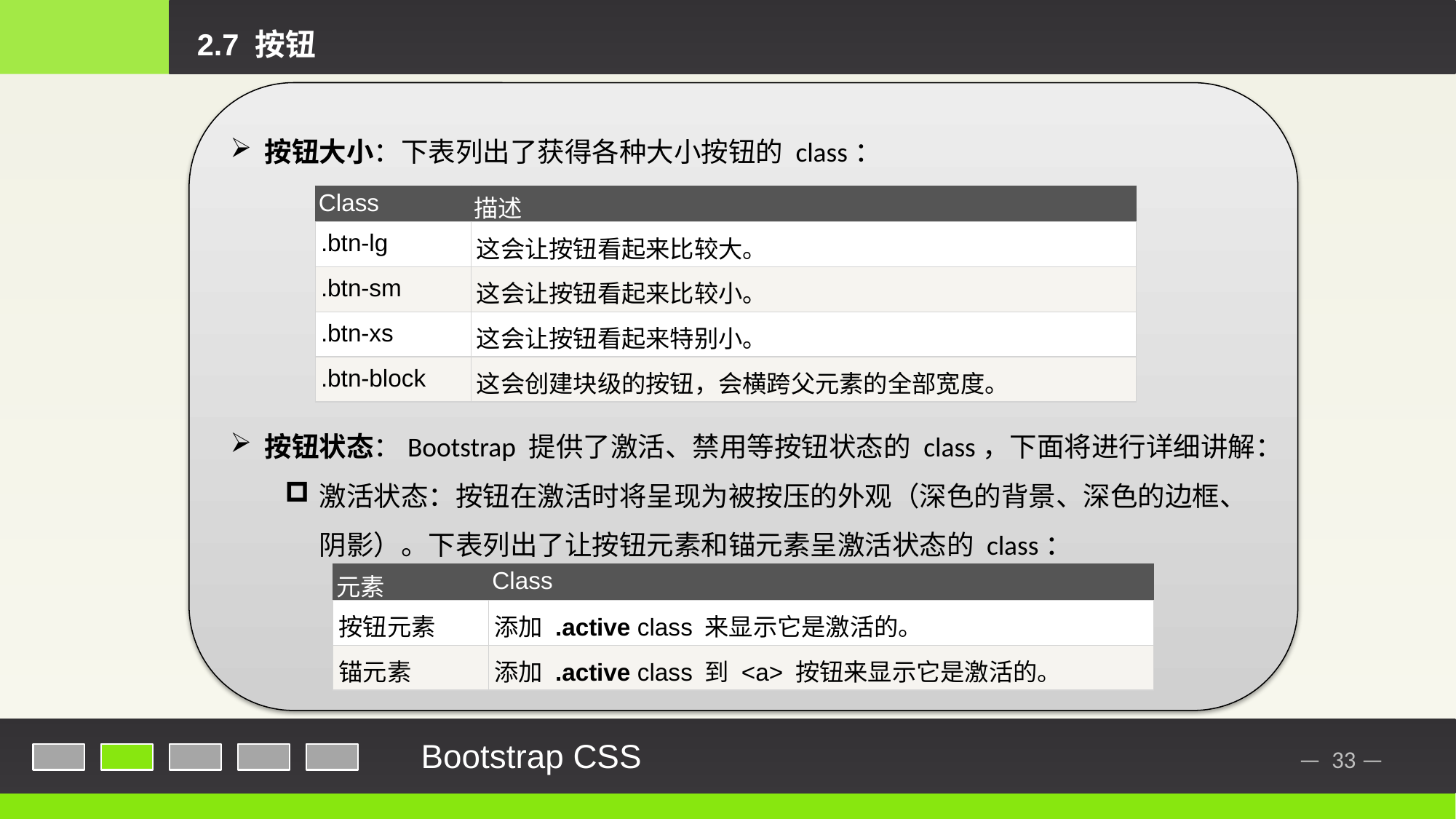

2.7 按钮
按钮大小：下表列出了获得各种大小按钮的 class：

按钮状态：Bootstrap 提供了激活、禁用等按钮状态的 class，下面将进行详细讲解：
激活状态：按钮在激活时将呈现为被按压的外观（深色的背景、深色的边框、阴影）。下表列出了让按钮元素和锚元素呈激活状态的 class：

| Class | 描述 |
| --- | --- |
| .btn-lg | 这会让按钮看起来比较大。 |
| .btn-sm | 这会让按钮看起来比较小。 |
| .btn-xs | 这会让按钮看起来特别小。 |
| .btn-block | 这会创建块级的按钮，会横跨父元素的全部宽度。 |
| 元素 | Class |
| --- | --- |
| 按钮元素 | 添加 .active class 来显示它是激活的。 |
| 锚元素 | 添加 .active class 到 <a> 按钮来显示它是激活的。 |